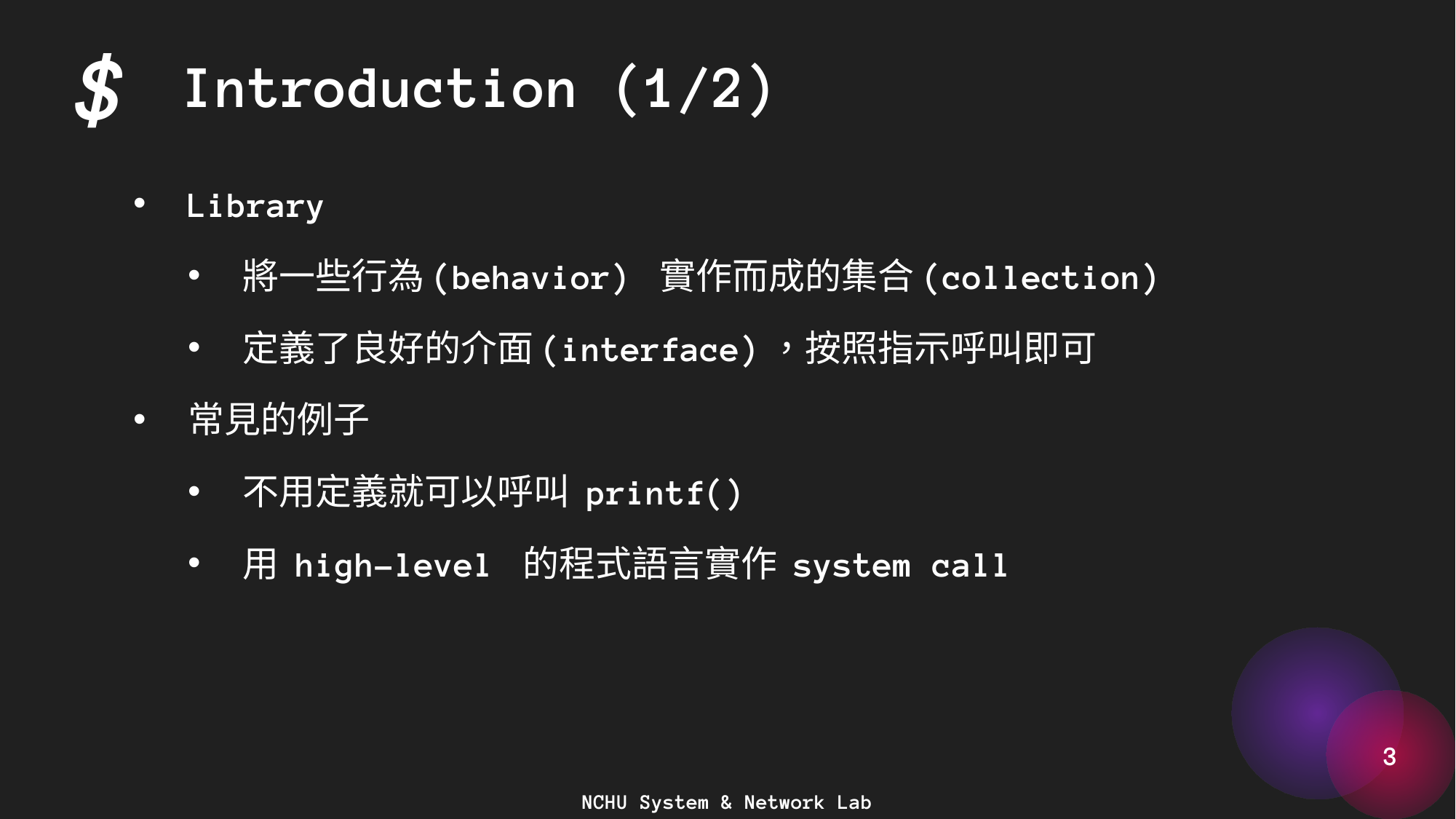

$
Introduction (1/2)
Library
將一些行為(behavior) 實作而成的集合(collection)
定義了良好的介面(interface)，按照指示呼叫即可
常見的例子
不用定義就可以呼叫 printf()
用 high-level 的程式語言實作 system call

3
NCHU System & Network Lab